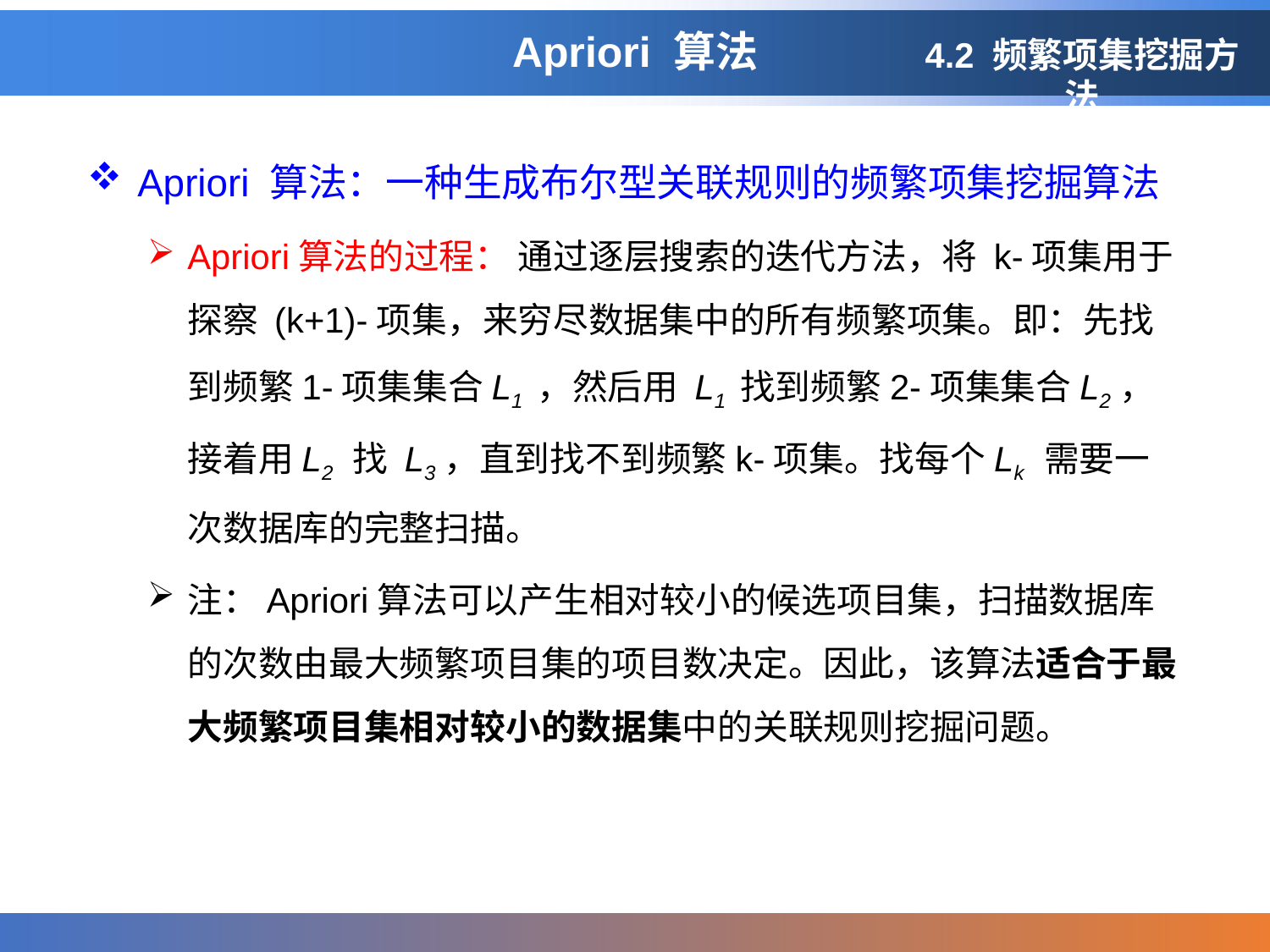

# Apriori 算法
4.2 频繁项集挖掘方法
Apriori 算法：一种生成布尔型关联规则的频繁项集挖掘算法
Apriori算法的过程： 通过逐层搜索的迭代方法，将 k-项集用于探察 (k+1)-项集，来穷尽数据集中的所有频繁项集。即：先找到频繁1-项集集合L1 ，然后用 L1 找到频繁2-项集集合L2，接着用L2  找 L3，直到找不到频繁k-项集。找每个Lk  需要一次数据库的完整扫描。
注：Apriori算法可以产生相对较小的候选项目集，扫描数据库的次数由最大频繁项目集的项目数决定。因此，该算法适合于最大频繁项目集相对较小的数据集中的关联规则挖掘问题。